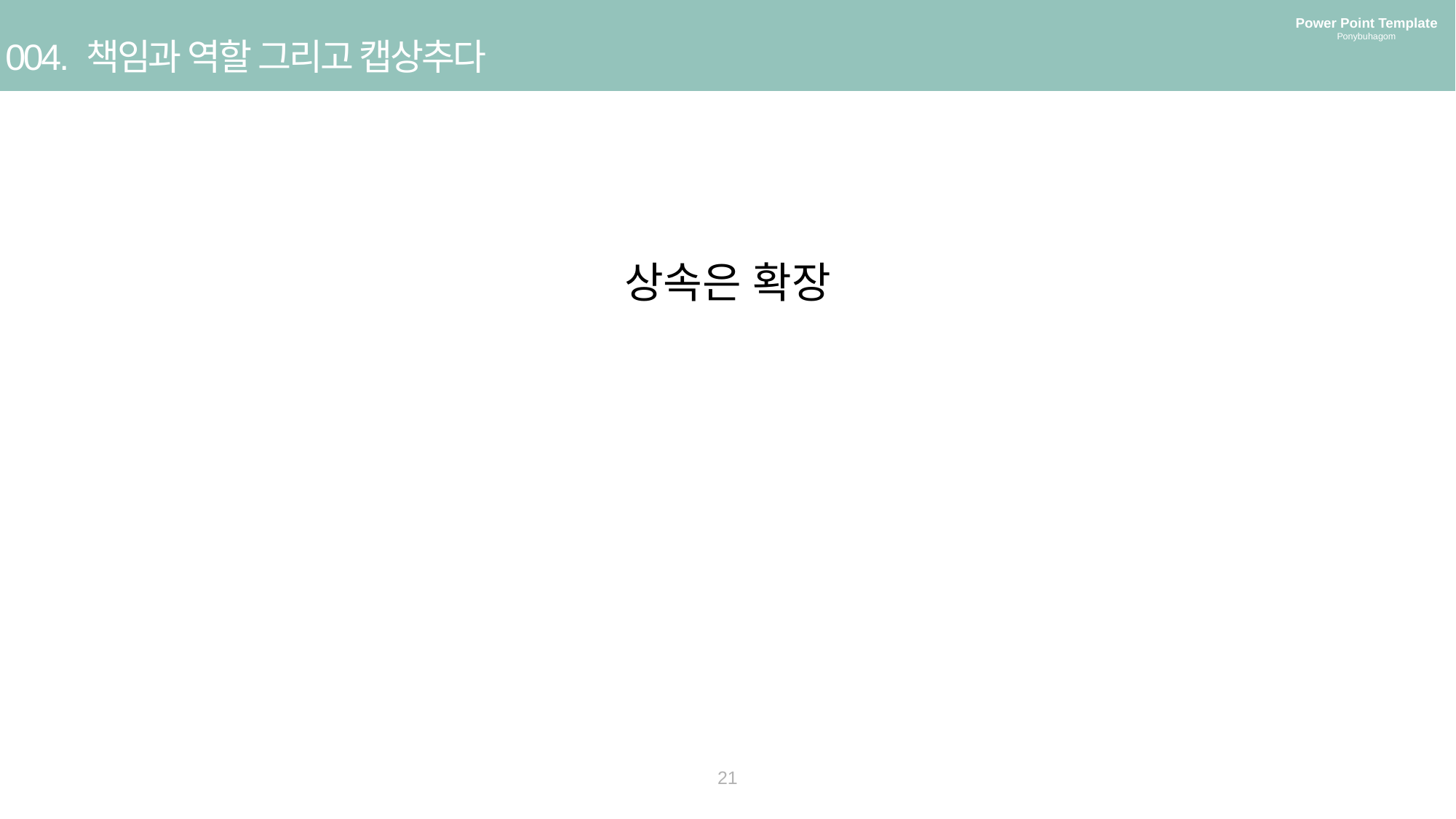

Power Point Template
Ponybuhagom
004. 책임과 역할 그리고 캡상추다
상속은 확장
21